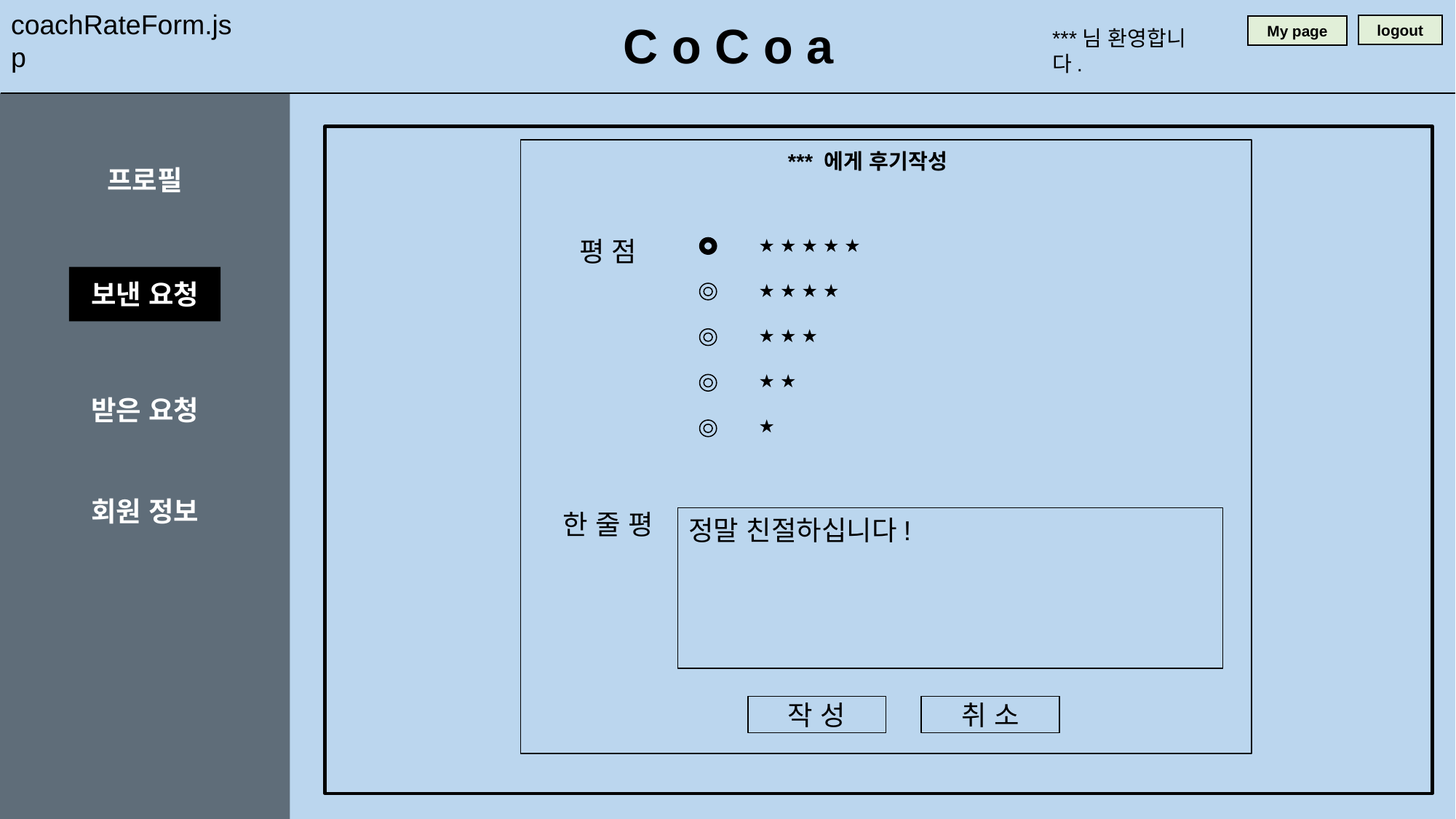

coachRateForm.jsp
C o C o a
logout
My page
***님 환영합니다.

*** 에게 후기작성
프로필
평 점
★ ★ ★ ★ ★

보낸 요청
★ ★ ★ ★

★ ★ ★

★ ★

받은 요청
★

회원 정보
한 줄 평
정말 친절하십니다!
취 소
작 성